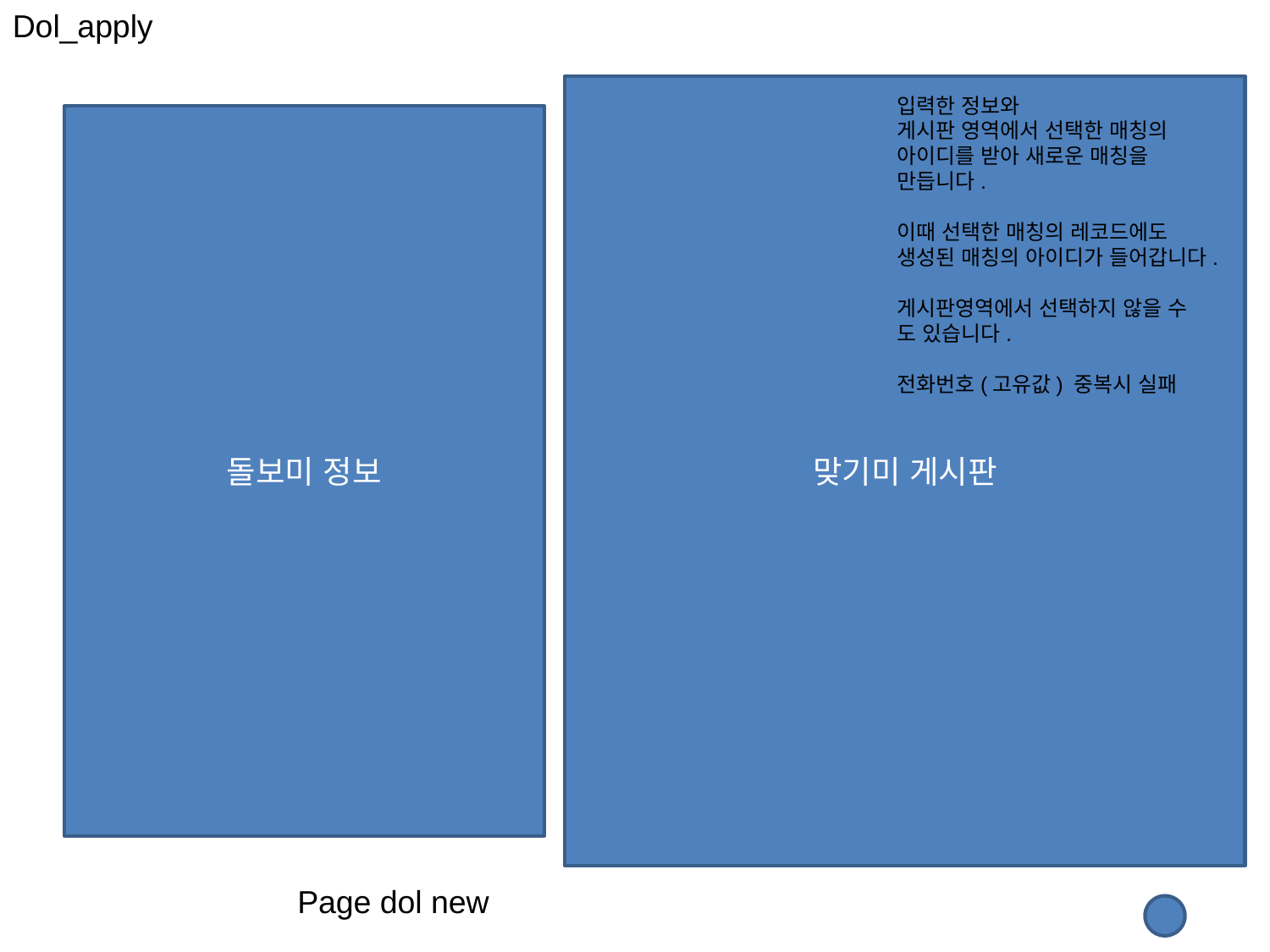

Dol_apply
맞기미 게시판
입력한 정보와
게시판 영역에서 선택한 매칭의 아이디를 받아 새로운 매칭을 만듭니다.

이때 선택한 매칭의 레코드에도 생성된 매칭의 아이디가 들어갑니다.

게시판영역에서 선택하지 않을 수 도 있습니다.

전화번호(고유값) 중복시 실패
돌보미 정보
Page dol new